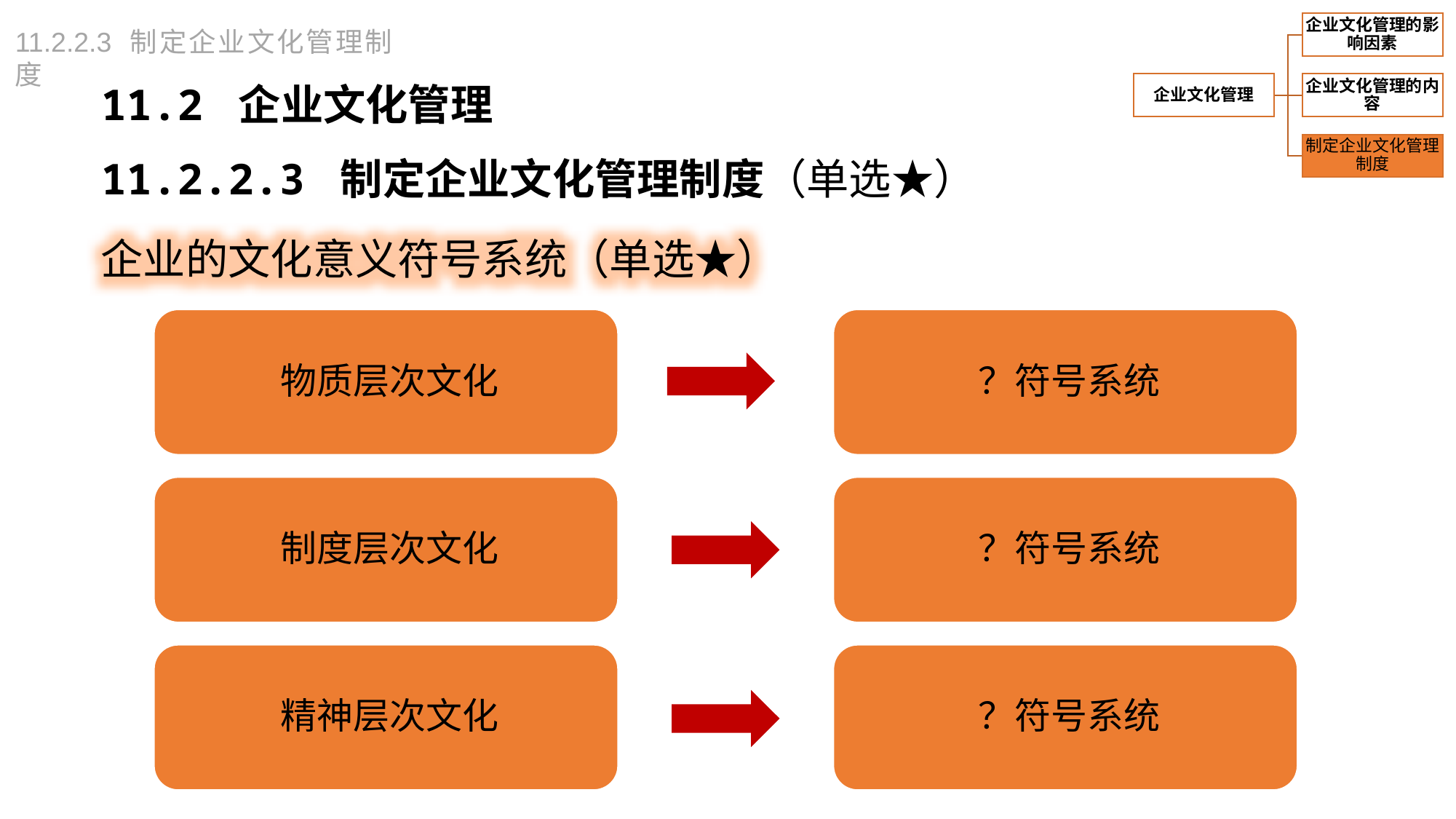

企业文化管理
企业文化管理的影响因素
企业文化管理的内容
制定企业文化管理制度
11.2.2.3 制定企业文化管理制度
11.2 企业文化管理
11.2.2.3 制定企业文化管理制度（单选★）
企业的文化意义符号系统（单选★）
？符号系统
？符号系统
？符号系统
物质层次文化
制度层次文化
精神层次文化